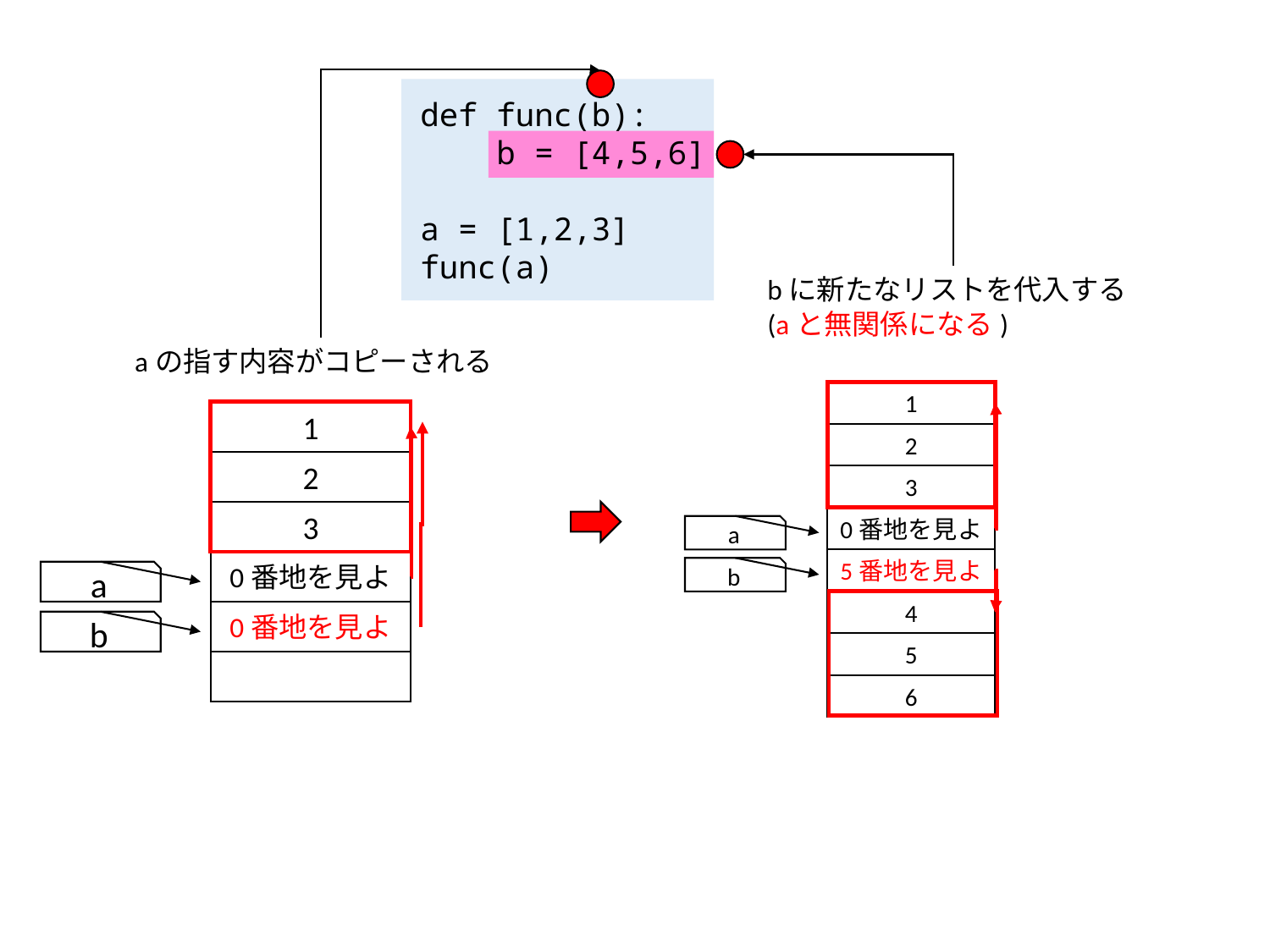

def func(b):
    b = [4,5,6]
a = [1,2,3]
func(a)

bに新たなリストを代入する
(aと無関係になる)
aの指す内容がコピーされる
1

1

2
2
3
3

0番地を見よ
a
5番地を見よ
0番地を見よ
b
a

4
0番地を見よ
b
5

6